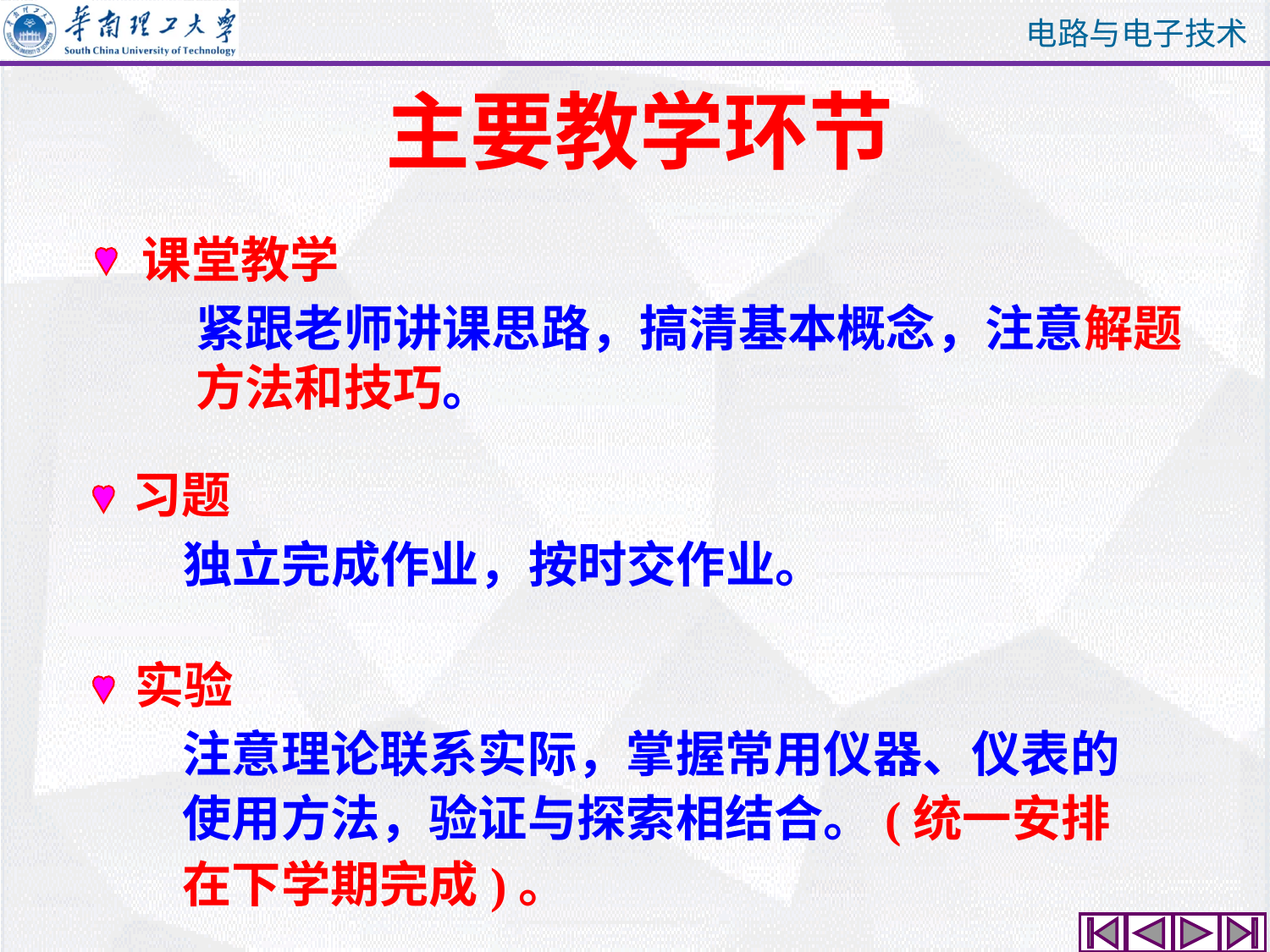

主要教学环节
课堂教学
紧跟老师讲课思路，搞清基本概念，注意解题方法和技巧。

习题
独立完成作业，按时交作业。

实验
注意理论联系实际，掌握常用仪器、仪表的使用方法，验证与探索相结合。(统一安排在下学期完成)。